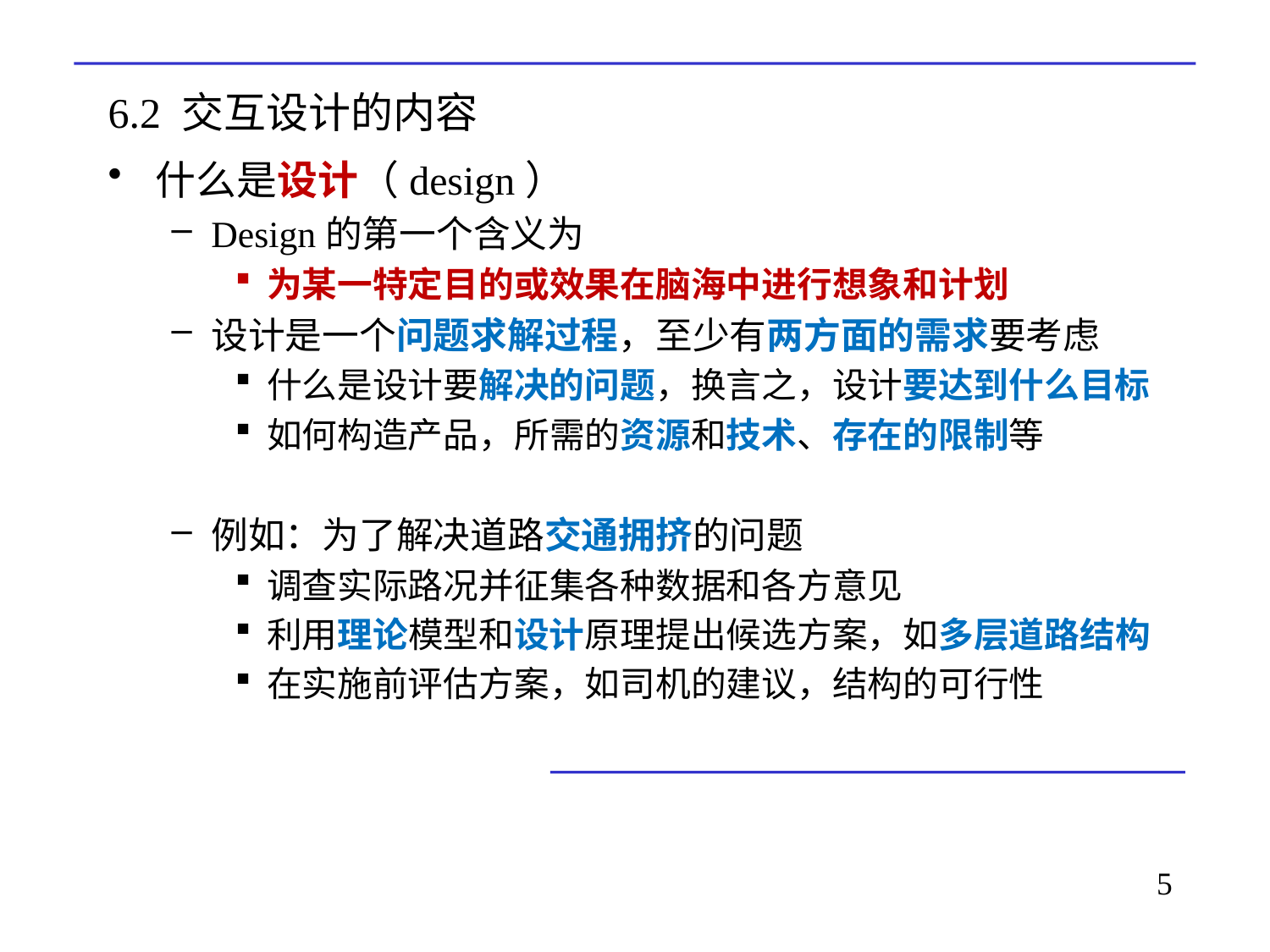

# 6.2 交互设计的内容
什么是设计（design）
Design的第一个含义为
为某一特定目的或效果在脑海中进行想象和计划
设计是一个问题求解过程，至少有两方面的需求要考虑
什么是设计要解决的问题，换言之，设计要达到什么目标
如何构造产品，所需的资源和技术、存在的限制等

例如：为了解决道路交通拥挤的问题
调查实际路况并征集各种数据和各方意见
利用理论模型和设计原理提出候选方案，如多层道路结构
在实施前评估方案，如司机的建议，结构的可行性
5